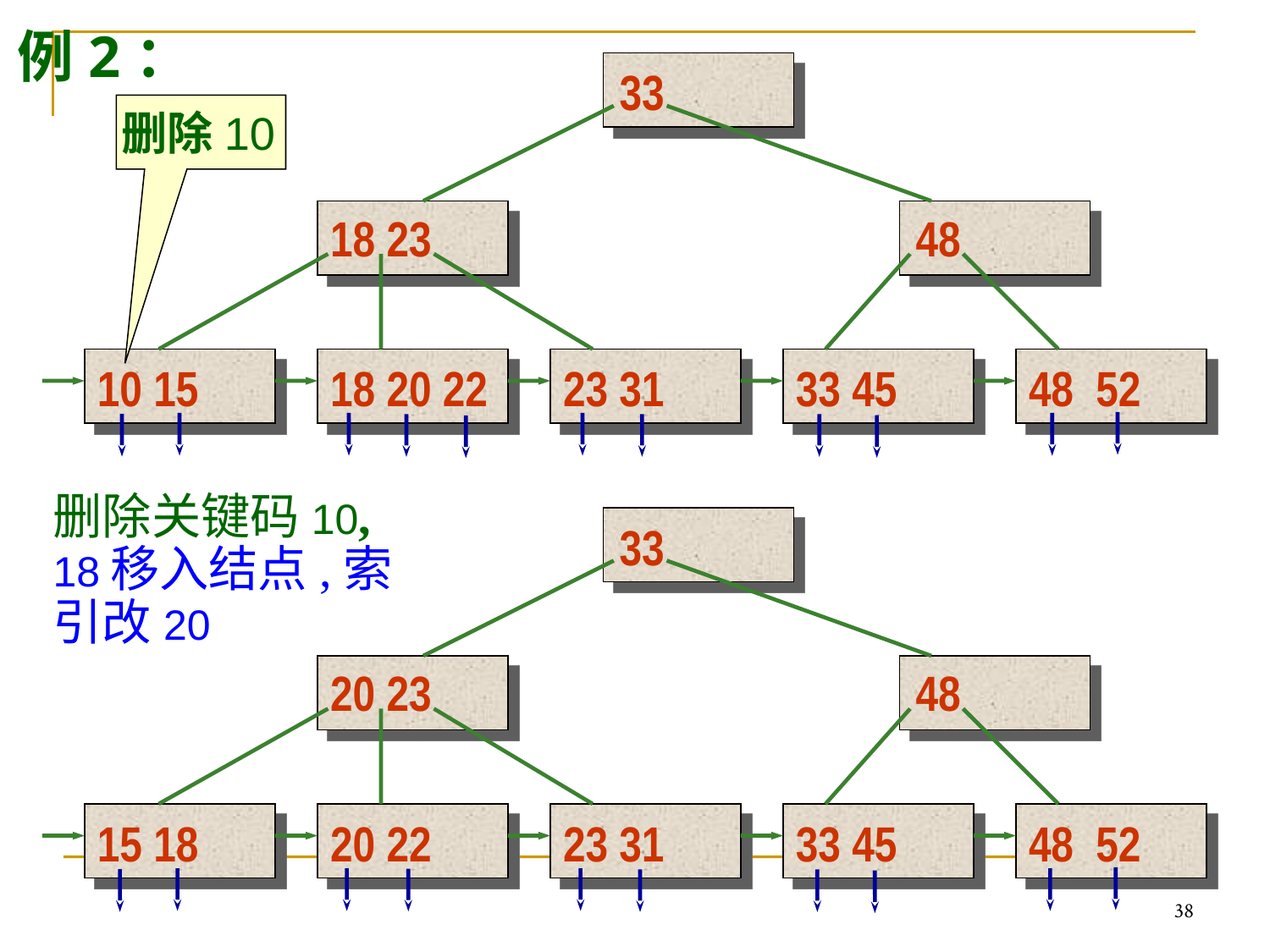

例2：

33

删除10

18 23

48

10 15
18 20 22
23 31
33 45
48  52

删除关键码10,
18移入结点,索
引改20

33

20 23

48

15 18
20 22
23 31
33 45
48  52

38